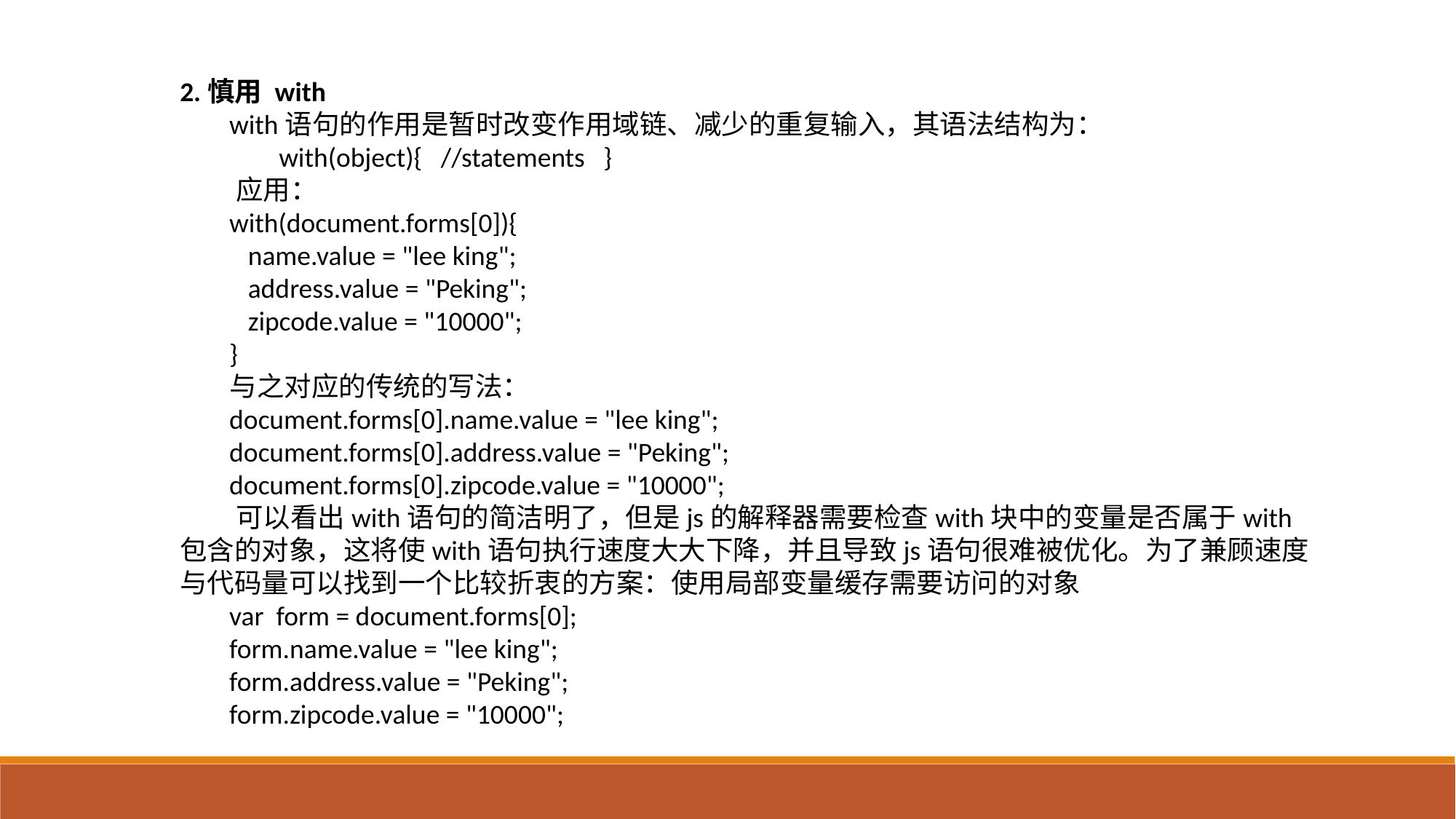

2.慎用 with
        with语句的作用是暂时改变作用域链、减少的重复输入，其语法结构为：
                with(object){   //statements   }
        应用：
        with(document.forms[0]){
           name.value = "lee king";
           address.value = "Peking";
           zipcode.value = "10000";
        }
       与之对应的传统的写法：
        document.forms[0].name.value = "lee king";
        document.forms[0].address.value = "Peking";
        document.forms[0].zipcode.value = "10000";
        可以看出with语句的简洁明了，但是js的解释器需要检查with块中的变量是否属于with包含的对象，这将使with语句执行速度大大下降，并且导致js语句很难被优化。为了兼顾速度与代码量可以找到一个比较折衷的方案：使用局部变量缓存需要访问的对象
        var  form = document.forms[0];
        form.name.value = "lee king";
        form.address.value = "Peking";
        form.zipcode.value = "10000";